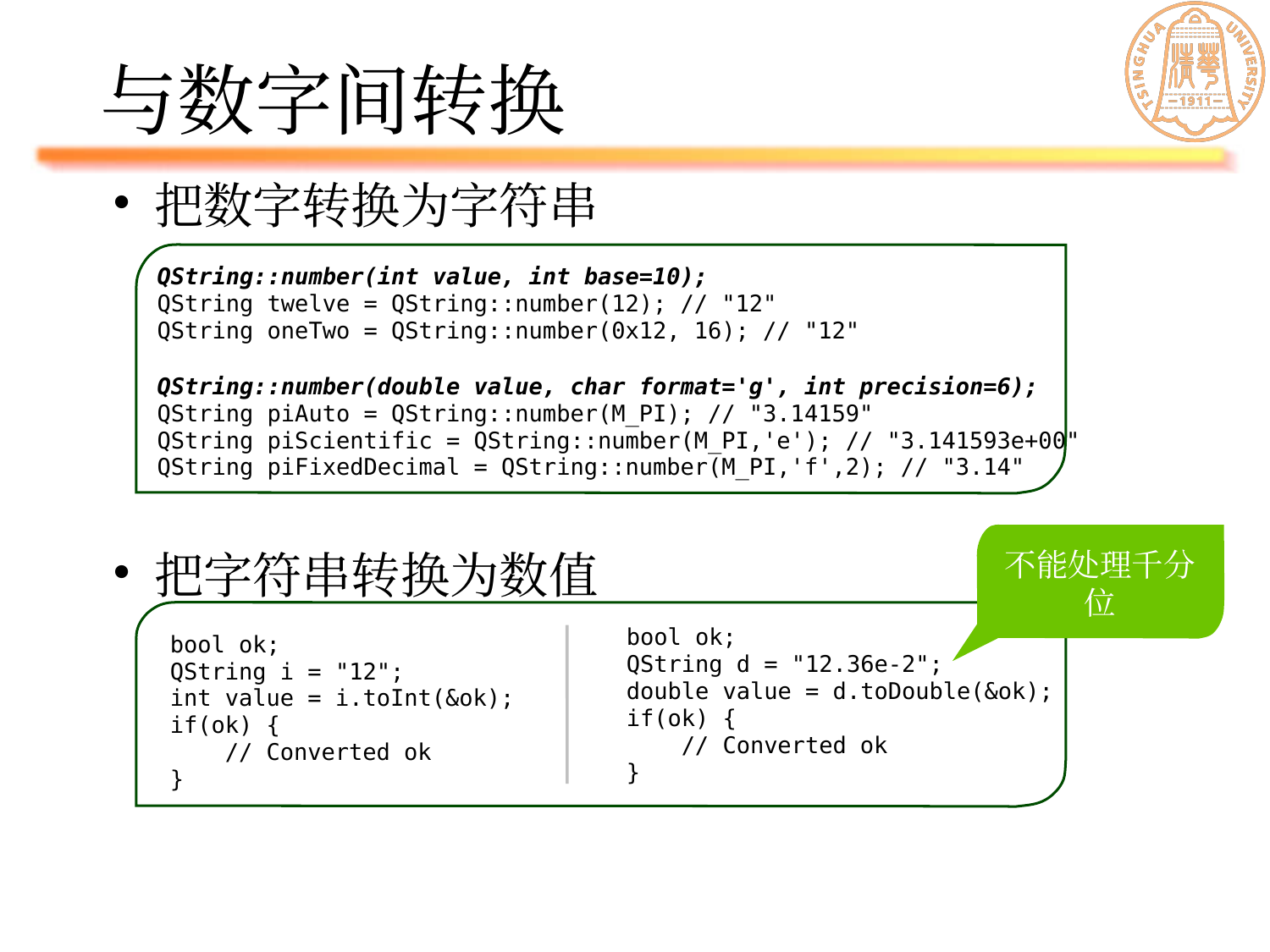

# 与数字间转换
把数字转换为字符串

把字符串转换为数值

QString::number(int value, int base=10);
QString twelve = QString::number(12); // "12"
QString oneTwo = QString::number(0x12, 16); // "12"

QString::number(double value, char format='g', int precision=6);
QString piAuto = QString::number(M_PI); // "3.14159"
QString piScientific = QString::number(M_PI,'e'); // "3.141593e+00"
QString piFixedDecimal = QString::number(M_PI,'f',2); // "3.14"

不能处理千分位

bool ok;
QString d = "12.36e-2";
double value = d.toDouble(&ok);
if(ok) {
    // Converted ok
}
bool ok;
QString i = "12";
int value = i.toInt(&ok);
if(ok) {
    // Converted ok
}